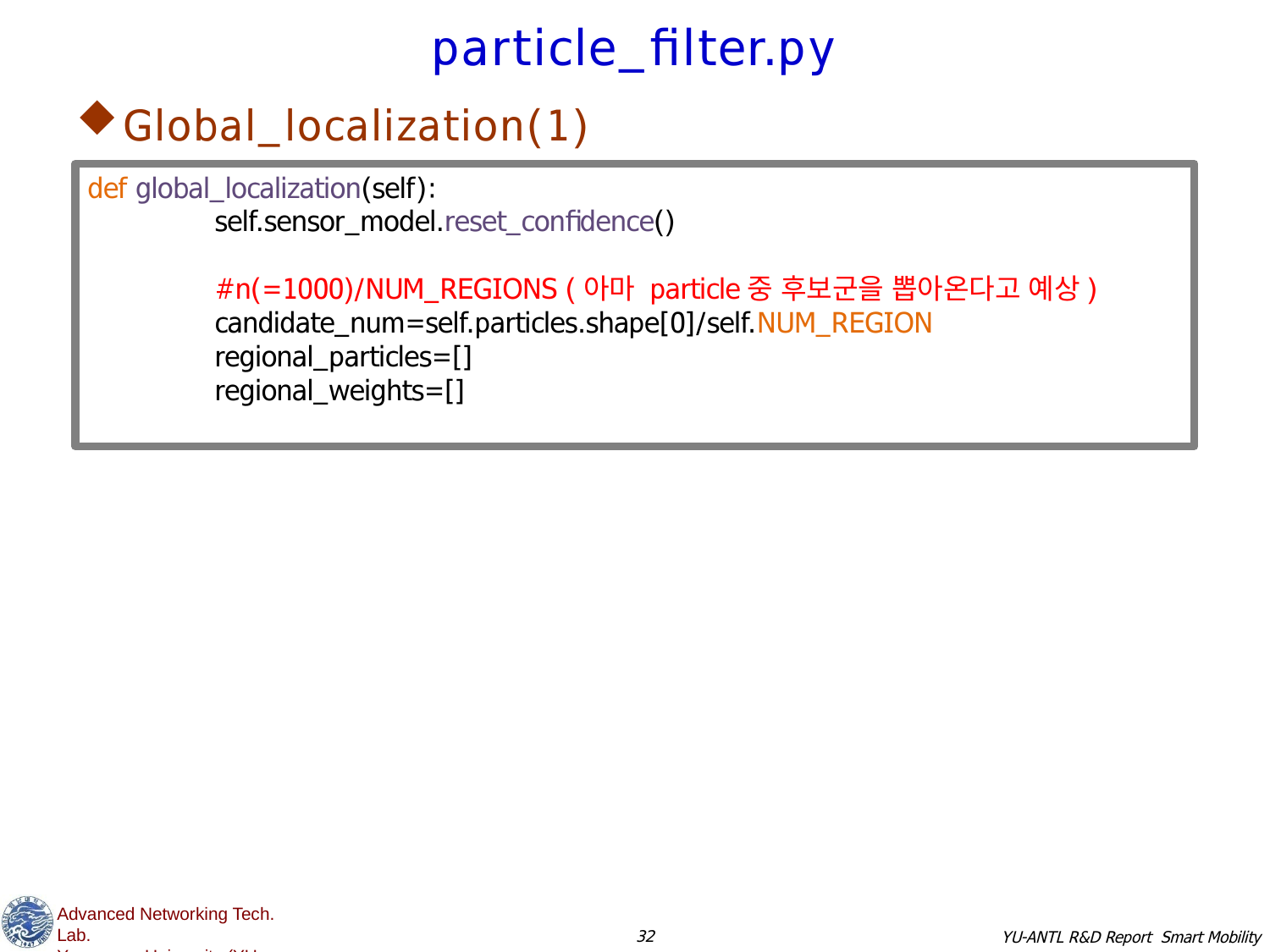

# particle_filter.py
Global_localization(1)
def global_localization(self):
	self.sensor_model.reset_confidence()

	#n(=1000)/NUM_REGIONS (아마 particle중 후보군을 뽑아온다고 예상)
	candidate_num=self.particles.shape[0]/self.NUM_REGION
	regional_particles=[]
	regional_weights=[]